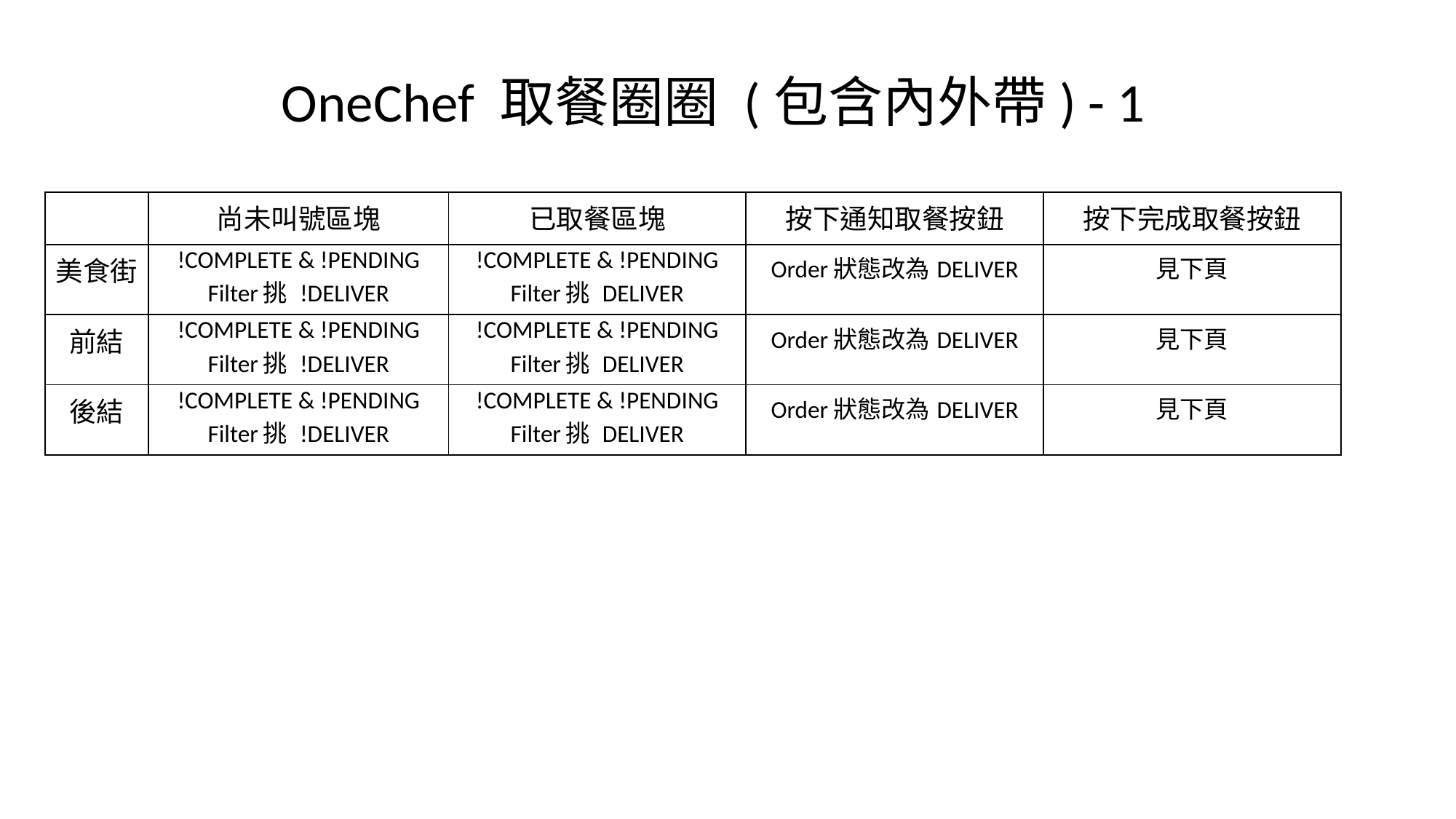

# OneChef 取餐圈圈 (包含內外帶) - 1
|  | 尚未叫號區塊 | 已取餐區塊 | 按下通知取餐按鈕 | 按下完成取餐按鈕 |
| --- | --- | --- | --- | --- |
| 美食街 | !COMPLETE & !PENDING Filter挑 !DELIVER | !COMPLETE & !PENDING Filter挑 DELIVER | Order狀態改為DELIVER | 見下頁 |
| 前結 | !COMPLETE & !PENDING Filter挑 !DELIVER | !COMPLETE & !PENDING Filter挑 DELIVER | Order狀態改為DELIVER | 見下頁 |
| 後結 | !COMPLETE & !PENDING Filter挑 !DELIVER | !COMPLETE & !PENDING Filter挑 DELIVER | Order狀態改為DELIVER | 見下頁 |